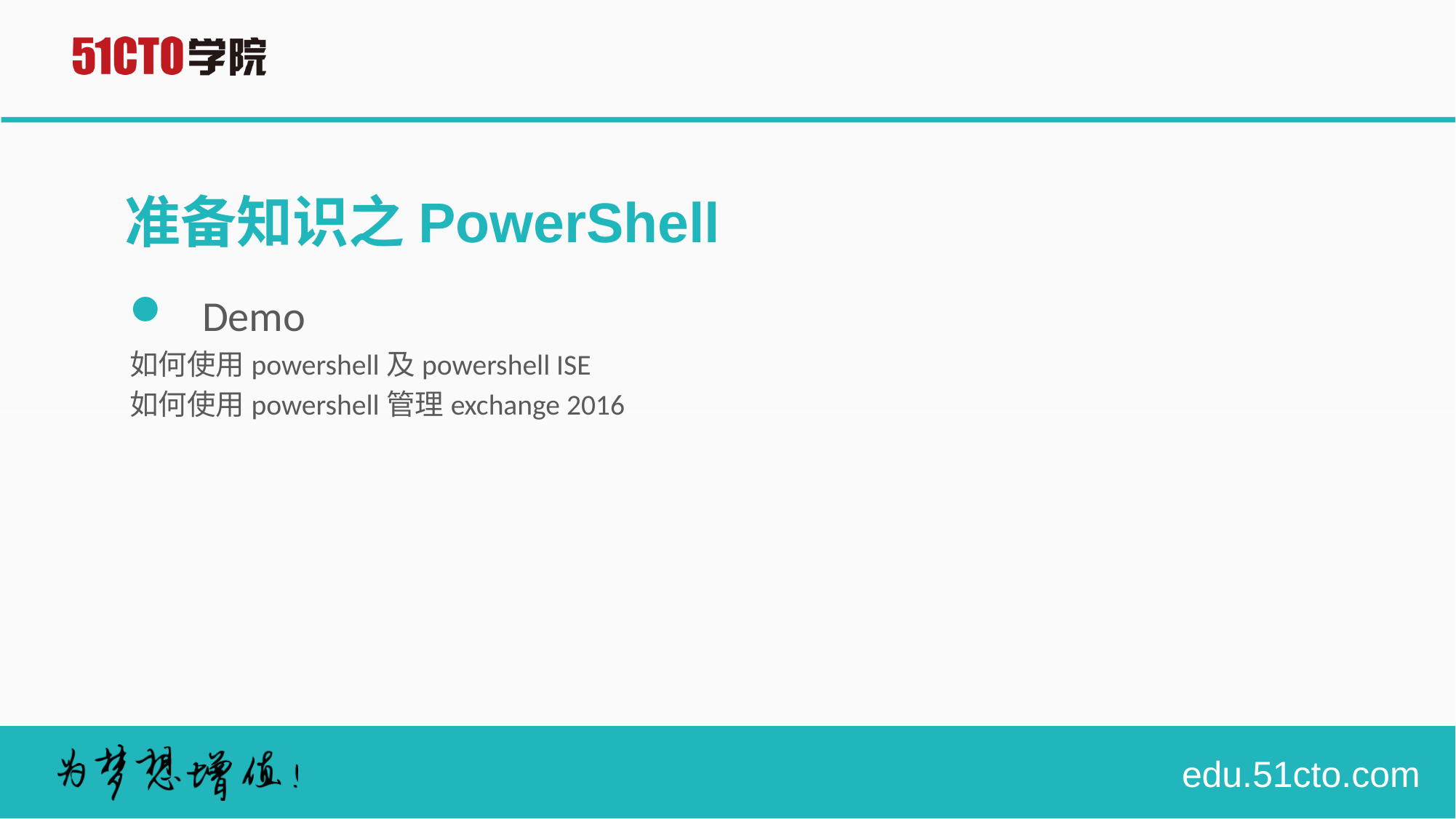

# 准备知识之PowerShell
Demo
如何使用powershell及powershell ISE
如何使用powershell管理exchange 2016